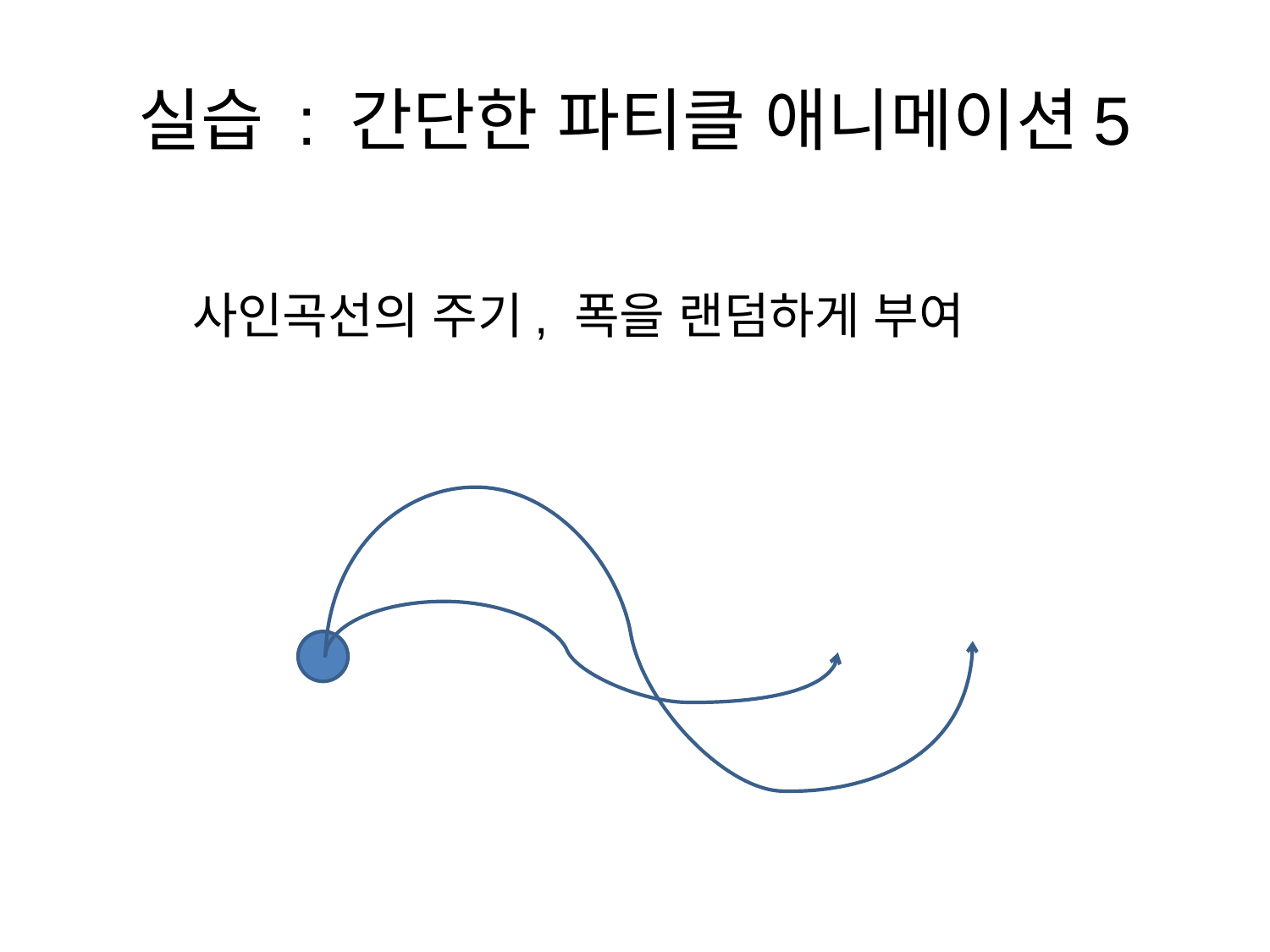

# 실습 : 간단한 파티클 애니메이션5
사인곡선의 주기, 폭을 랜덤하게 부여